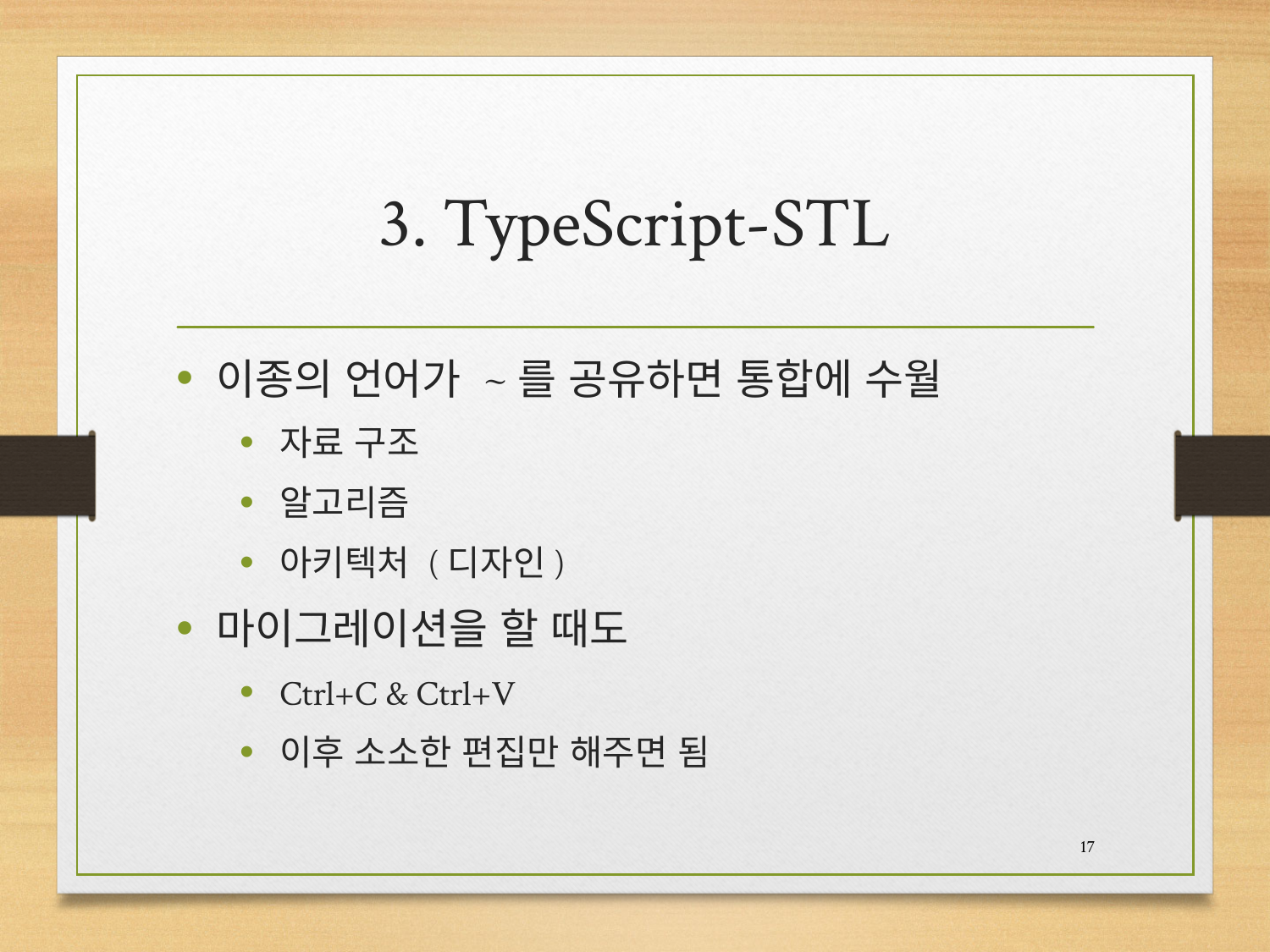

# 3. TypeScript-STL
이종의 언어가 ~를 공유하면 통합에 수월
자료 구조
알고리즘
아키텍처 (디자인)
마이그레이션을 할 때도
Ctrl+C & Ctrl+V
이후 소소한 편집만 해주면 됨
17